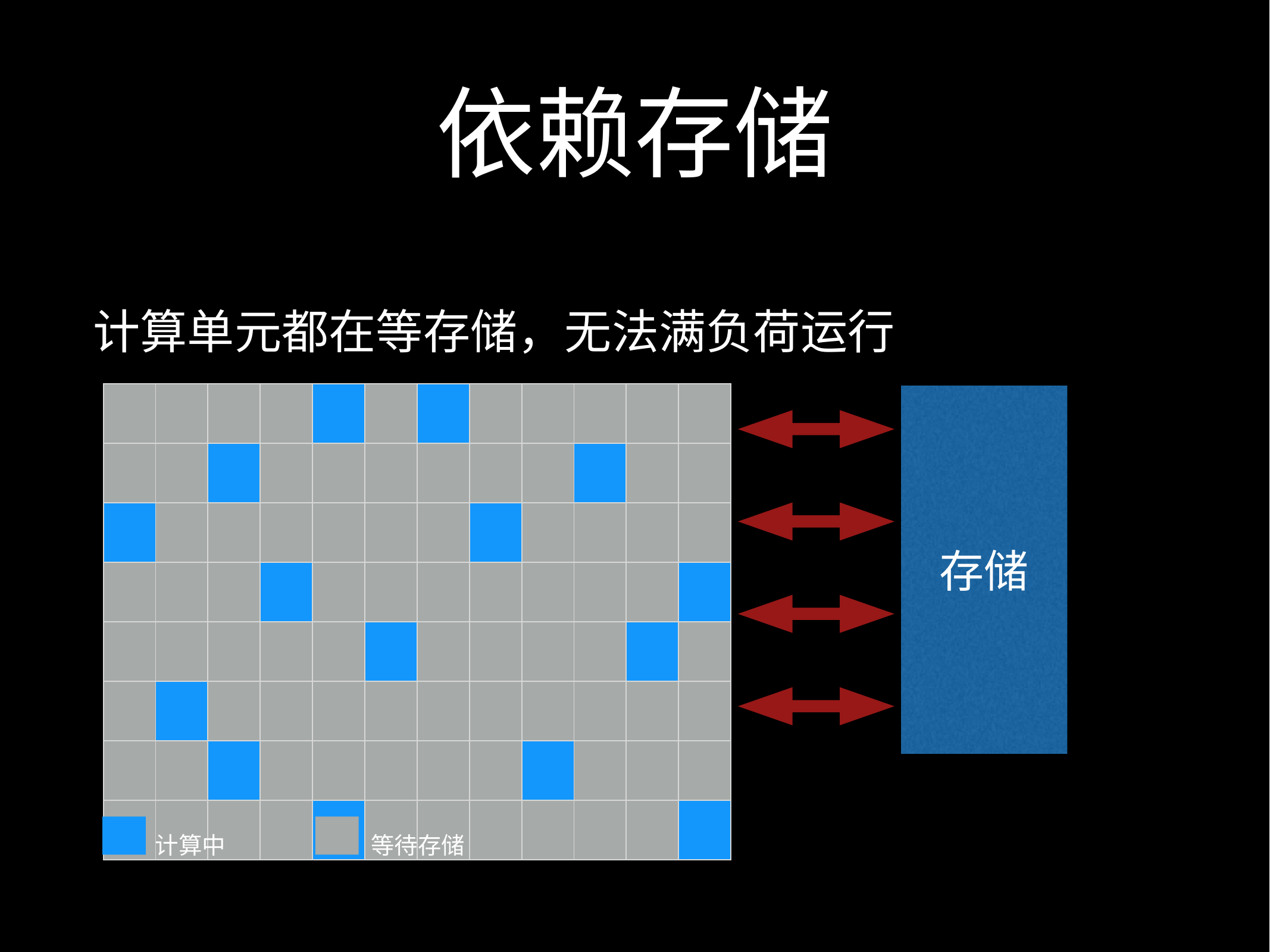

# 依赖存储
计算单元都在等存储，无法满负荷运行
|  |  |  |  |  |  |  |  |  |  |  |  |
| --- | --- | --- | --- | --- | --- | --- | --- | --- | --- | --- | --- |
|  |  |  |  |  |  |  |  |  |  |  |  |
|  |  |  |  |  |  |  |  |  |  |  |  |
|  |  |  |  |  |  |  |  |  |  |  |  |
|  |  |  |  |  |  |  |  |  |  |  |  |
|  |  |  |  |  |  |  |  |  |  |  |  |
|  |  |  |  |  |  |  |  |  |  |  |  |
|  |  |  |  |  |  |  |  |  |  |  |  |
存储

计算中
等待存储